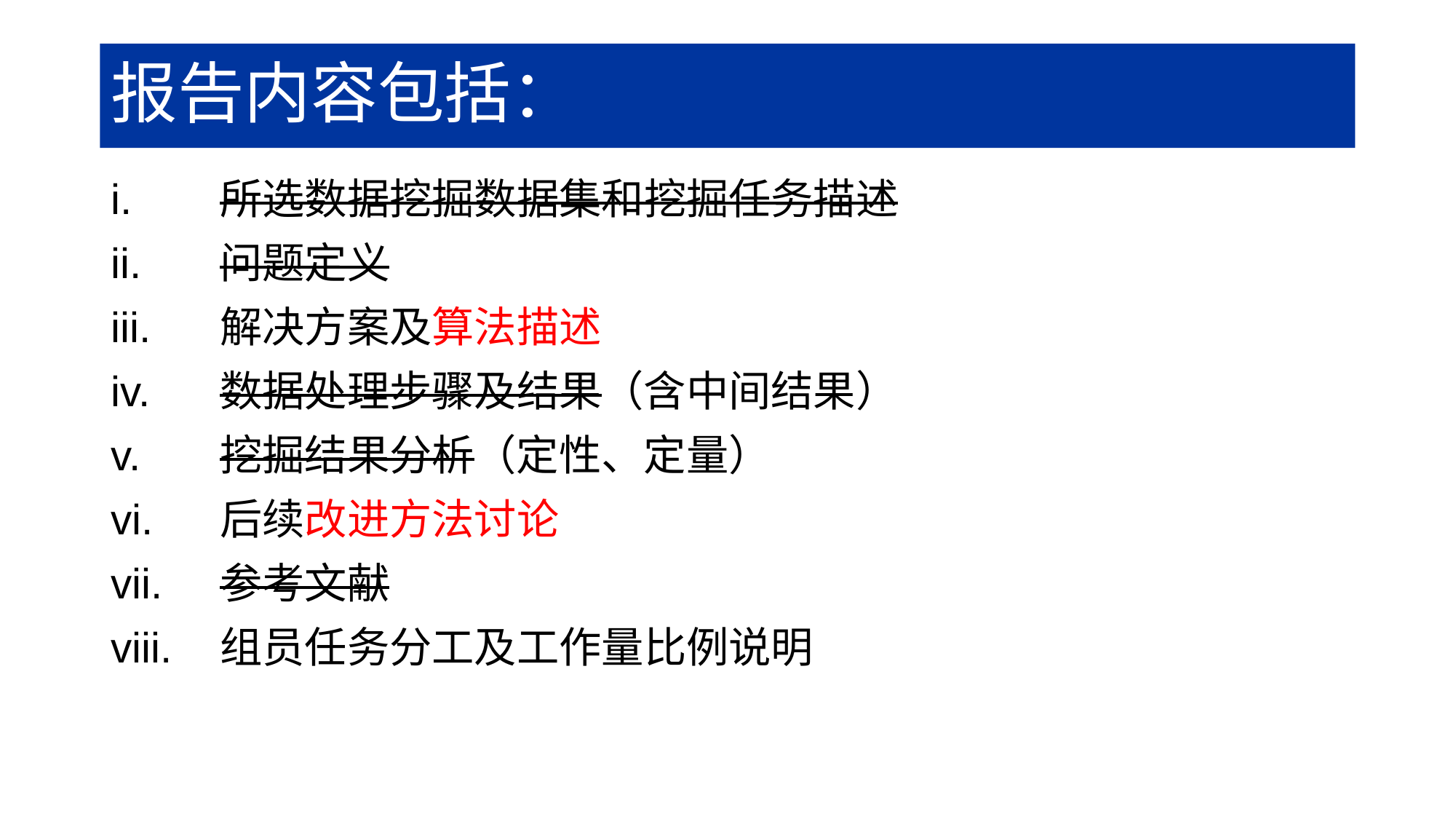

# 报告内容包括：
i.	所选数据挖掘数据集和挖掘任务描述
ii.	问题定义
iii.	解决方案及算法描述
iv.	数据处理步骤及结果（含中间结果）
v.	挖掘结果分析（定性、定量）
vi.	后续改进方法讨论
vii.	参考文献
viii.	组员任务分工及工作量比例说明